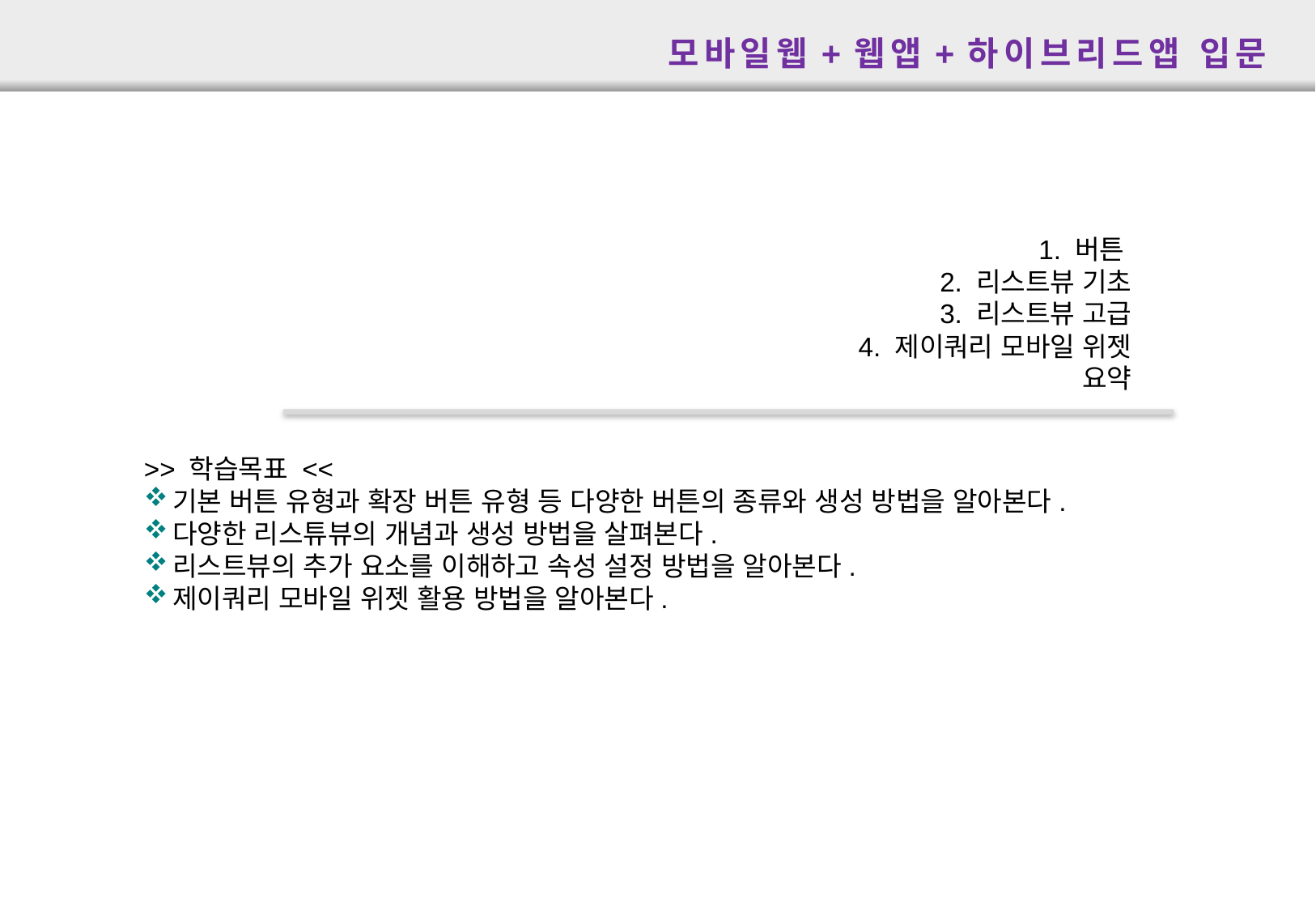

모바일웹+웹앱+하이브리드앱 입문
1. 버튼
2. 리스트뷰 기초
3. 리스트뷰 고급
4. 제이쿼리 모바일 위젯
요약

>> 학습목표 <<
기본 버튼 유형과 확장 버튼 유형 등 다양한 버튼의 종류와 생성 방법을 알아본다.
다양한 리스튜뷰의 개념과 생성 방법을 살펴본다.
리스트뷰의 추가 요소를 이해하고 속성 설정 방법을 알아본다.
제이쿼리 모바일 위젯 활용 방법을 알아본다.